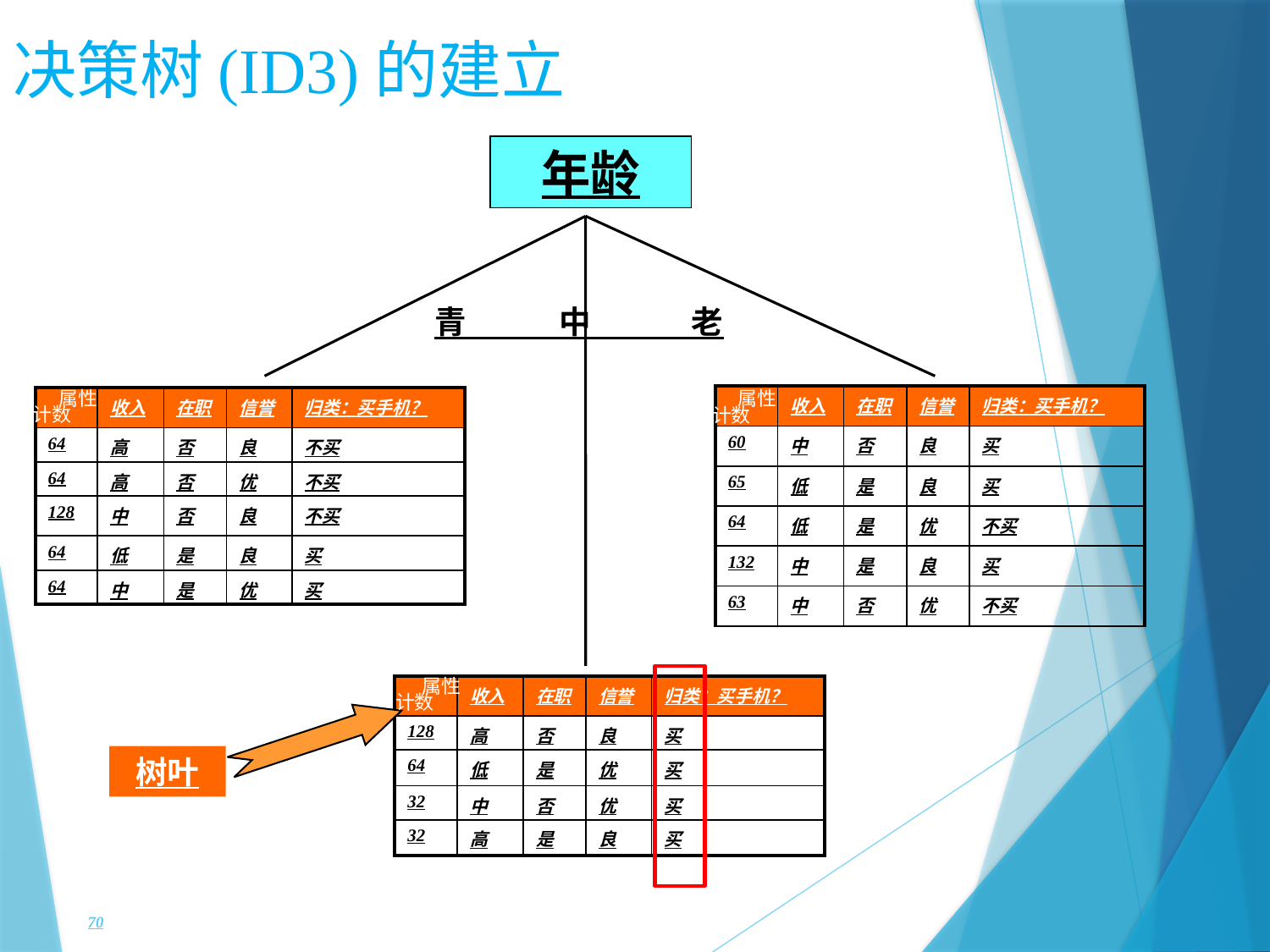

决策树(ID3)的建立
年龄

青             中              老
属性
计数
属性
计数
|  | 收入 | 在职 | 信誉 | 归类：买手机？ |
| --- | --- | --- | --- | --- |
| 60 | 中 | 否 | 良 | 买 |
| 65 | 低 | 是 | 良 | 买 |
| 64 | 低 | 是 | 优 | 不买 |
| 132 | 中 | 是 | 良 | 买 |
| 63 | 中 | 否 | 优 | 不买 |
|  | 收入 | 在职 | 信誉 | 归类：买手机？ |
| --- | --- | --- | --- | --- |
| 64 | 高 | 否 | 良 | 不买 |
| 64 | 高 | 否 | 优 | 不买 |
| 128 | 中 | 否 | 良 | 不买 |
| 64 | 低 | 是 | 良 | 买 |
| 64 | 中 | 是 | 优 | 买 |

属性
计数
|  | 收入 | 在职 | 信誉 | 归类：买手机？ |
| --- | --- | --- | --- | --- |
| 128 | 高 | 否 | 良 | 买 |
| 64 | 低 | 是 | 优 | 买 |
| 32 | 中 | 否 | 优 | 买 |
| 32 | 高 | 是 | 良 | 买 |

树叶
70